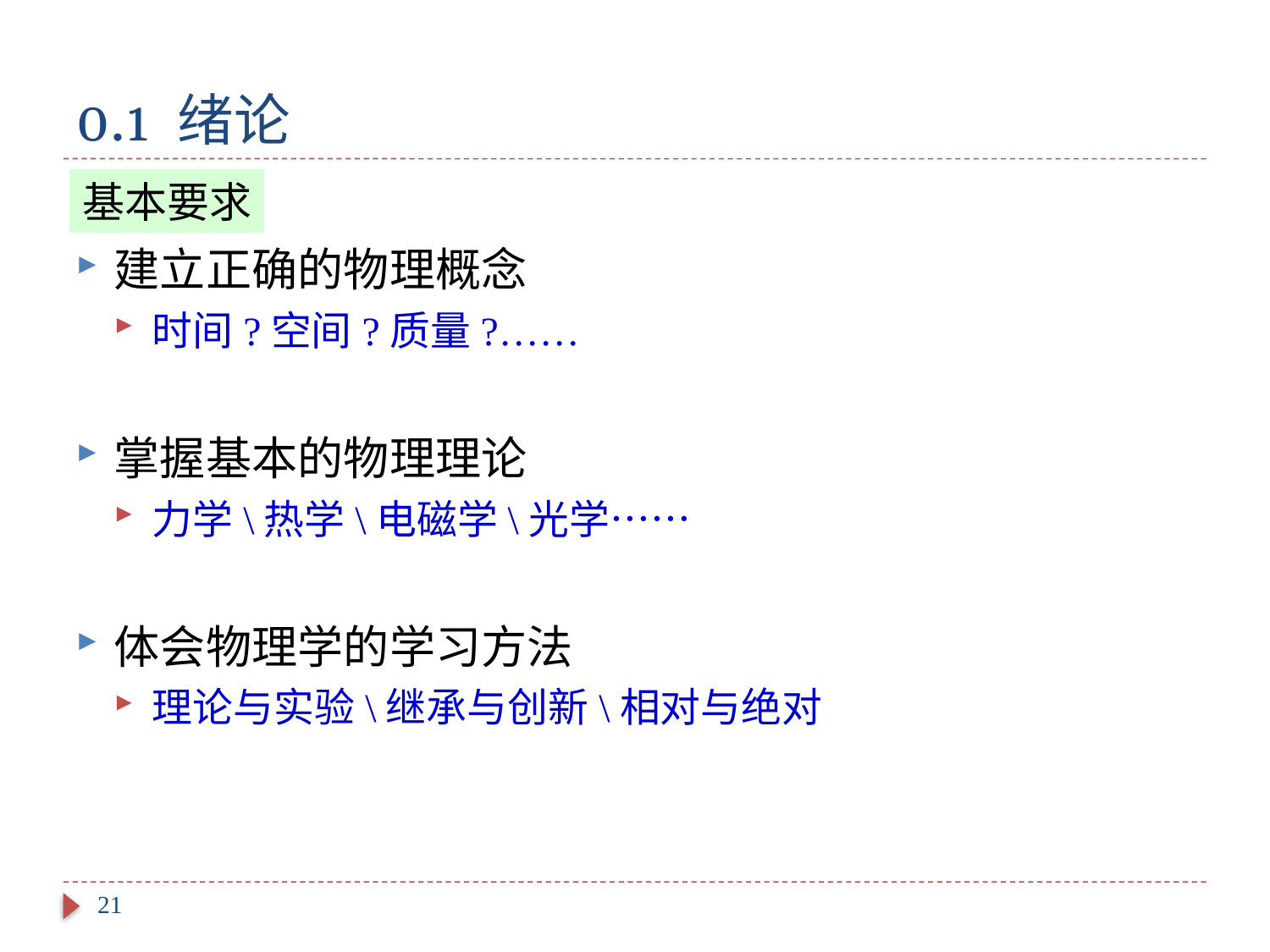

# 0.1 绪论

建立正确的物理概念
时间?空间?质量?……

掌握基本的物理理论
力学\热学\电磁学\光学……

体会物理学的学习方法
理论与实验\继承与创新\相对与绝对
基本要求
21